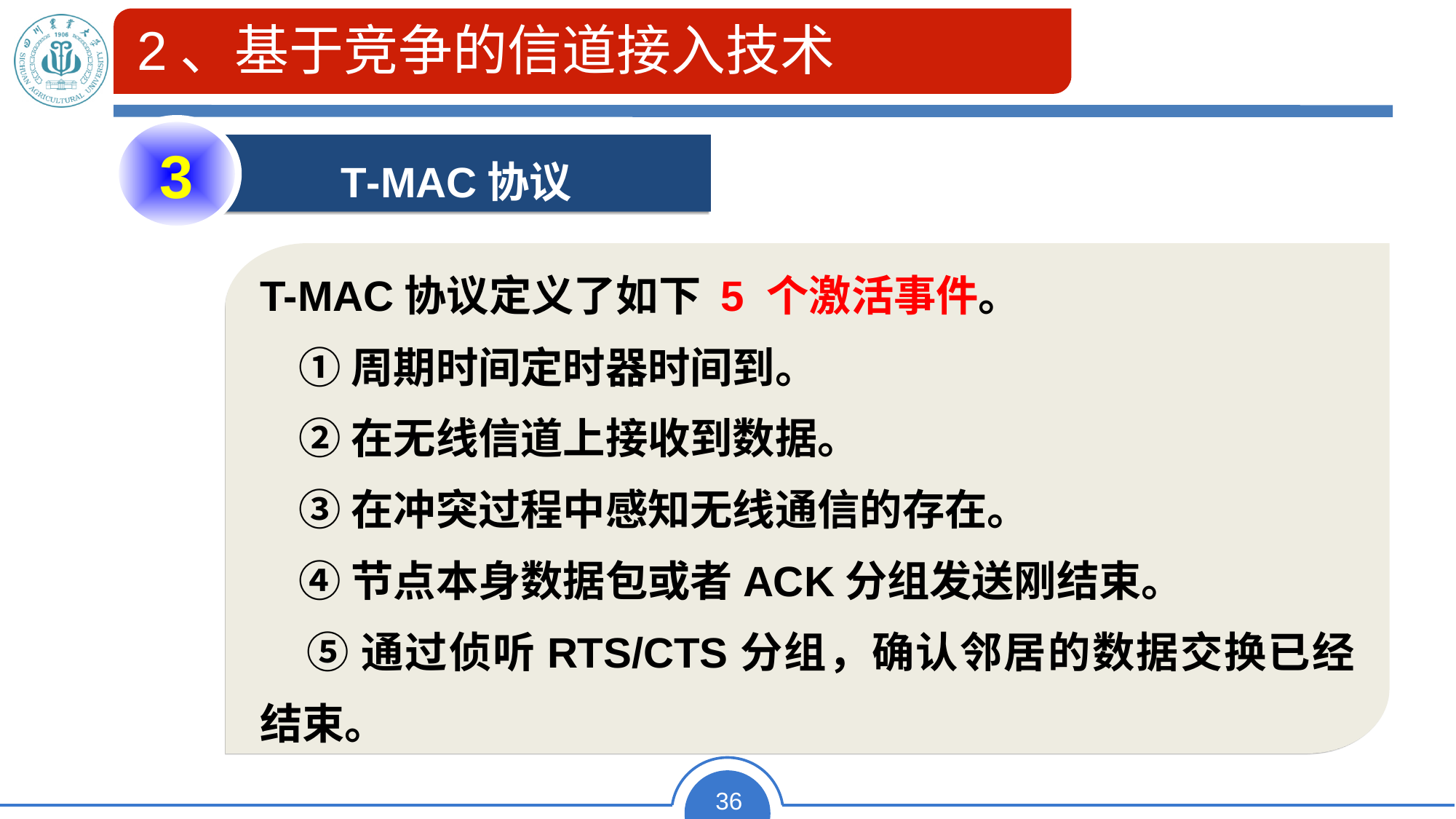

# 2、基于竞争的信道接入技术
3
T-MAC协议
T-MAC协议定义了如下 5 个激活事件。
    ①周期时间定时器时间到。
    ②在无线信道上接收到数据。
    ③在冲突过程中感知无线通信的存在。
    ④节点本身数据包或者ACK分组发送刚结束。
    ⑤通过侦听RTS/CTS分组，确认邻居的数据交换已经结束。